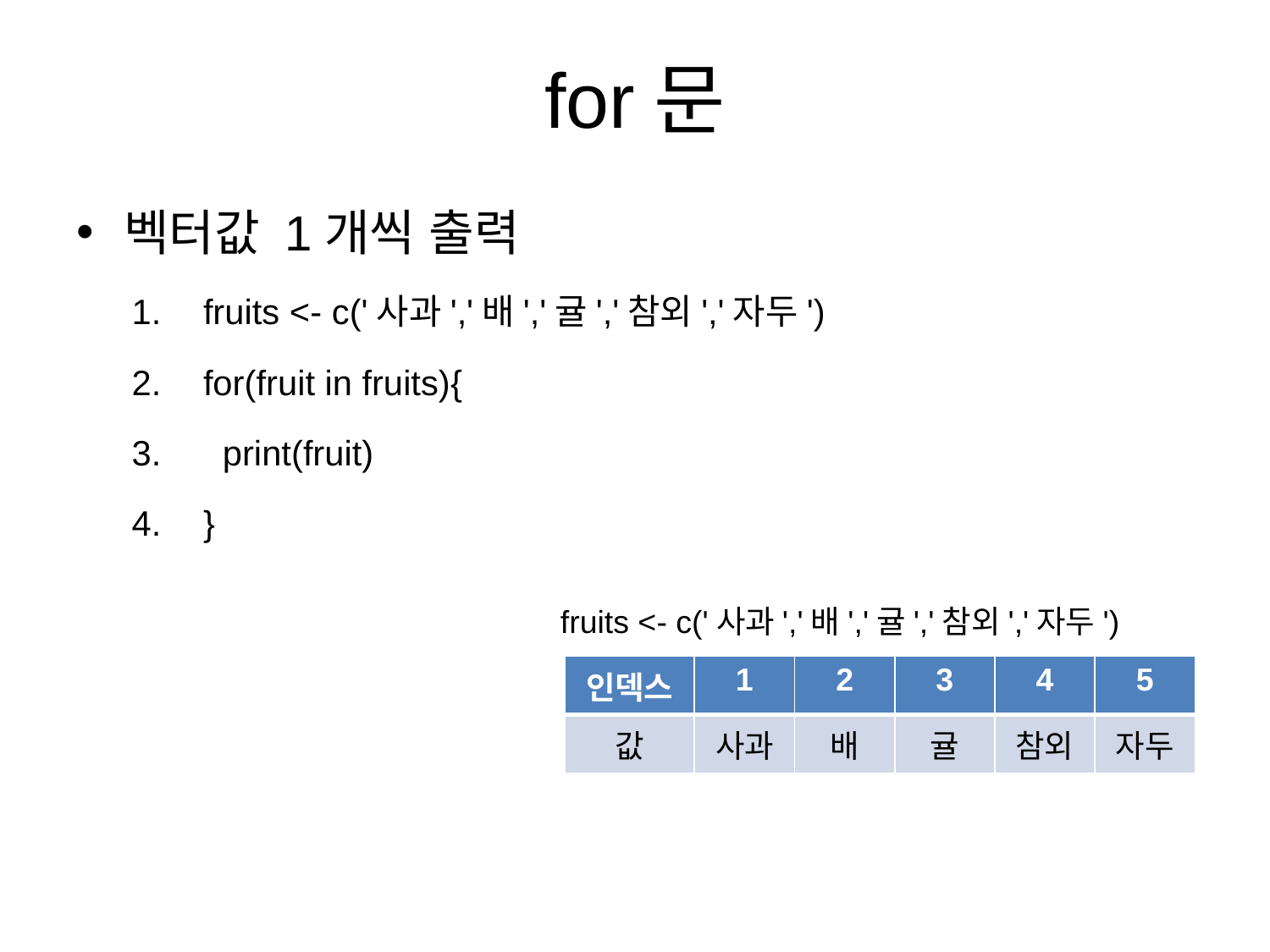

# for문
벡터값 1개씩 출력
fruits <- c('사과','배','귤','참외','자두')
for(fruit in fruits){
  print(fruit)
}

fruits <- c('사과','배','귤','참외','자두')
| 인덱스 | 1 | 2 | 3 | 4 | 5 |
| --- | --- | --- | --- | --- | --- |
| 값 | 사과 | 배 | 귤 | 참외 | 자두 |